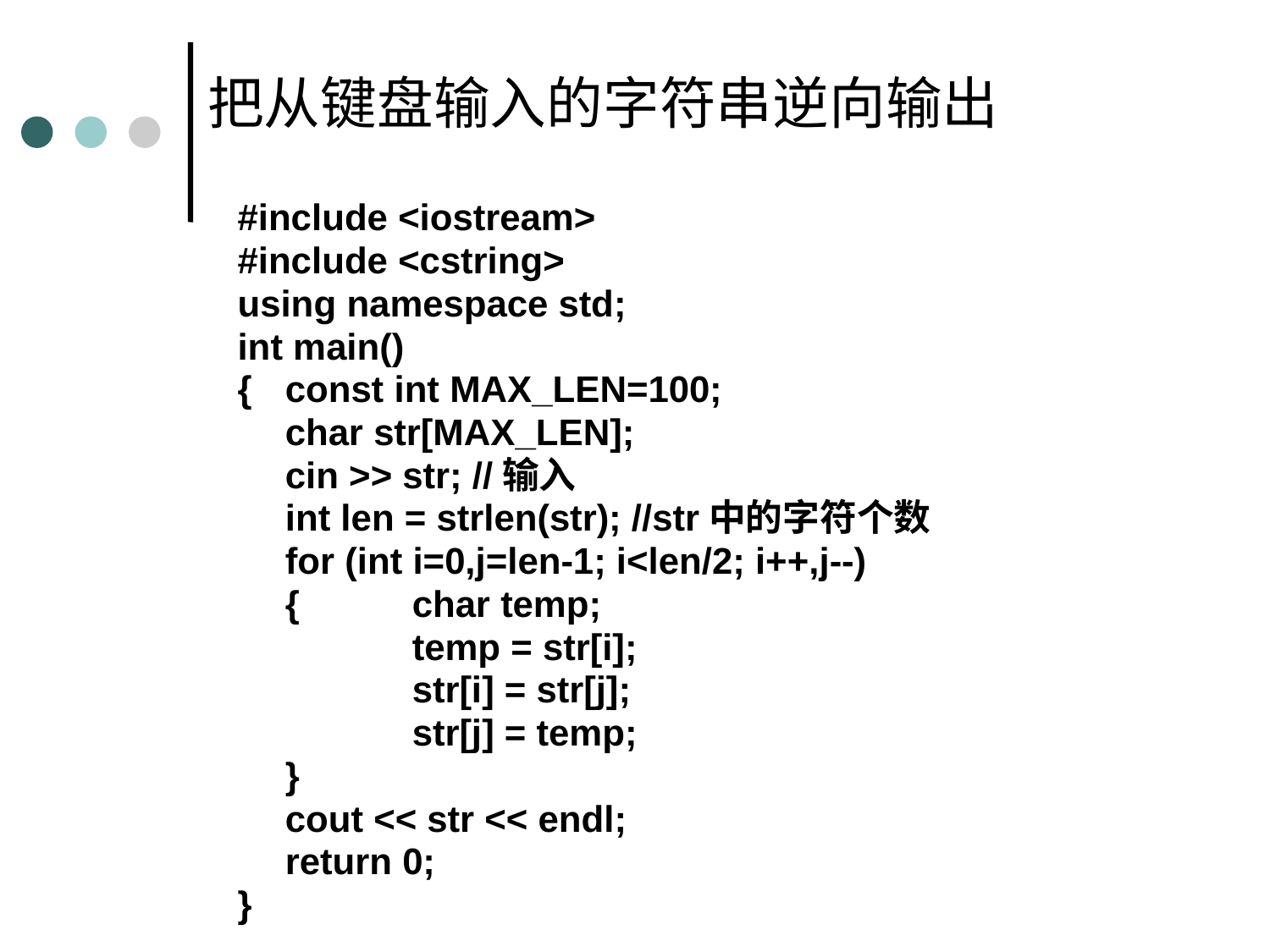

把从键盘输入的字符串逆向输出
#include <iostream>
#include <cstring>
using namespace std;
int main()
{	const int MAX_LEN=100;
	char str[MAX_LEN];
	cin >> str; //输入
	int len = strlen(str); //str中的字符个数
	for (int i=0,j=len-1; i<len/2; i++,j--)
	{	char temp;
		temp = str[i];
		str[i] = str[j];
		str[j] = temp;
	}
	cout << str << endl;
	return 0;
}